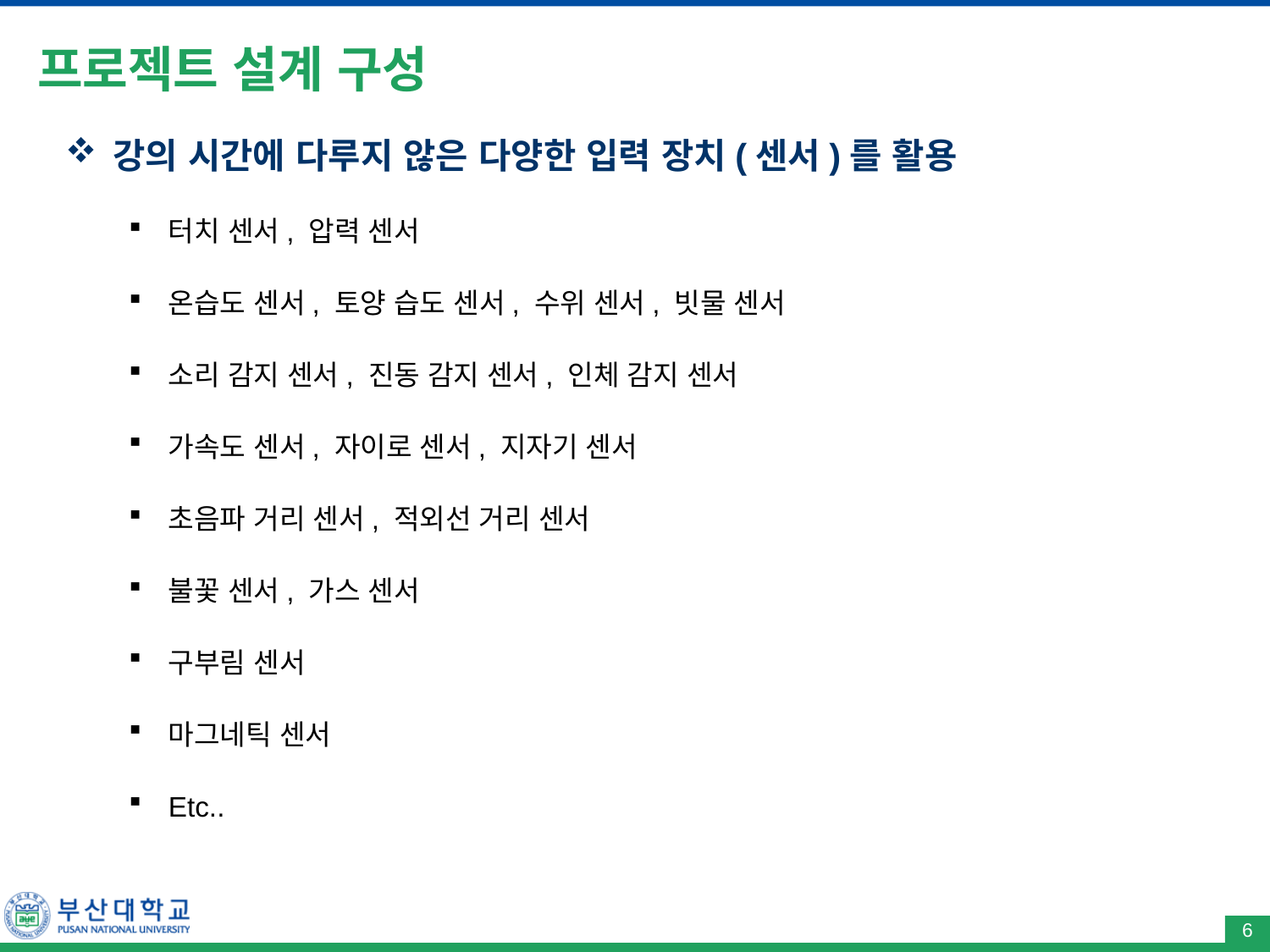

# 프로젝트 설계 구성
강의 시간에 다루지 않은 다양한 입력 장치(센서)를 활용
터치 센서, 압력 센서
온습도 센서, 토양 습도 센서, 수위 센서, 빗물 센서
소리 감지 센서, 진동 감지 센서, 인체 감지 센서
가속도 센서, 자이로 센서, 지자기 센서
초음파 거리 센서, 적외선 거리 센서
불꽃 센서, 가스 센서
구부림 센서
마그네틱 센서
Etc..
6